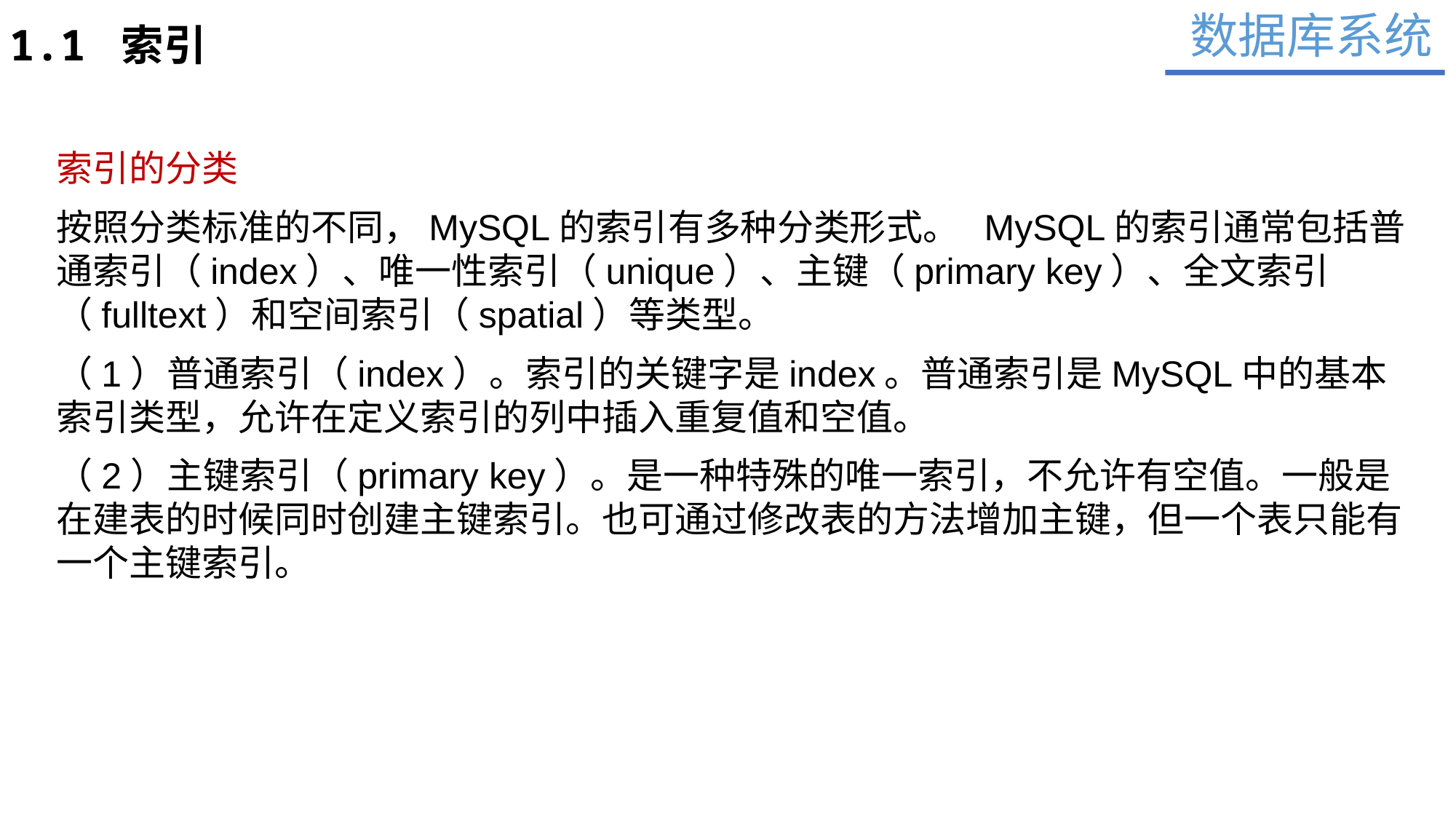

数据库系统
1.1 索引

索引的分类
按照分类标准的不同，MySQL的索引有多种分类形式。  MySQL的索引通常包括普通索引（index）、唯一性索引（unique）、主键（primary key）、全文索引（fulltext）和空间索引（spatial）等类型。
（1）普通索引（index）。索引的关键字是index。普通索引是MySQL中的基本索引类型，允许在定义索引的列中插入重复值和空值。
（2）主键索引（primary key）。是一种特殊的唯一索引，不允许有空值。一般是在建表的时候同时创建主键索引。也可通过修改表的方法增加主键，但一个表只能有一个主键索引。